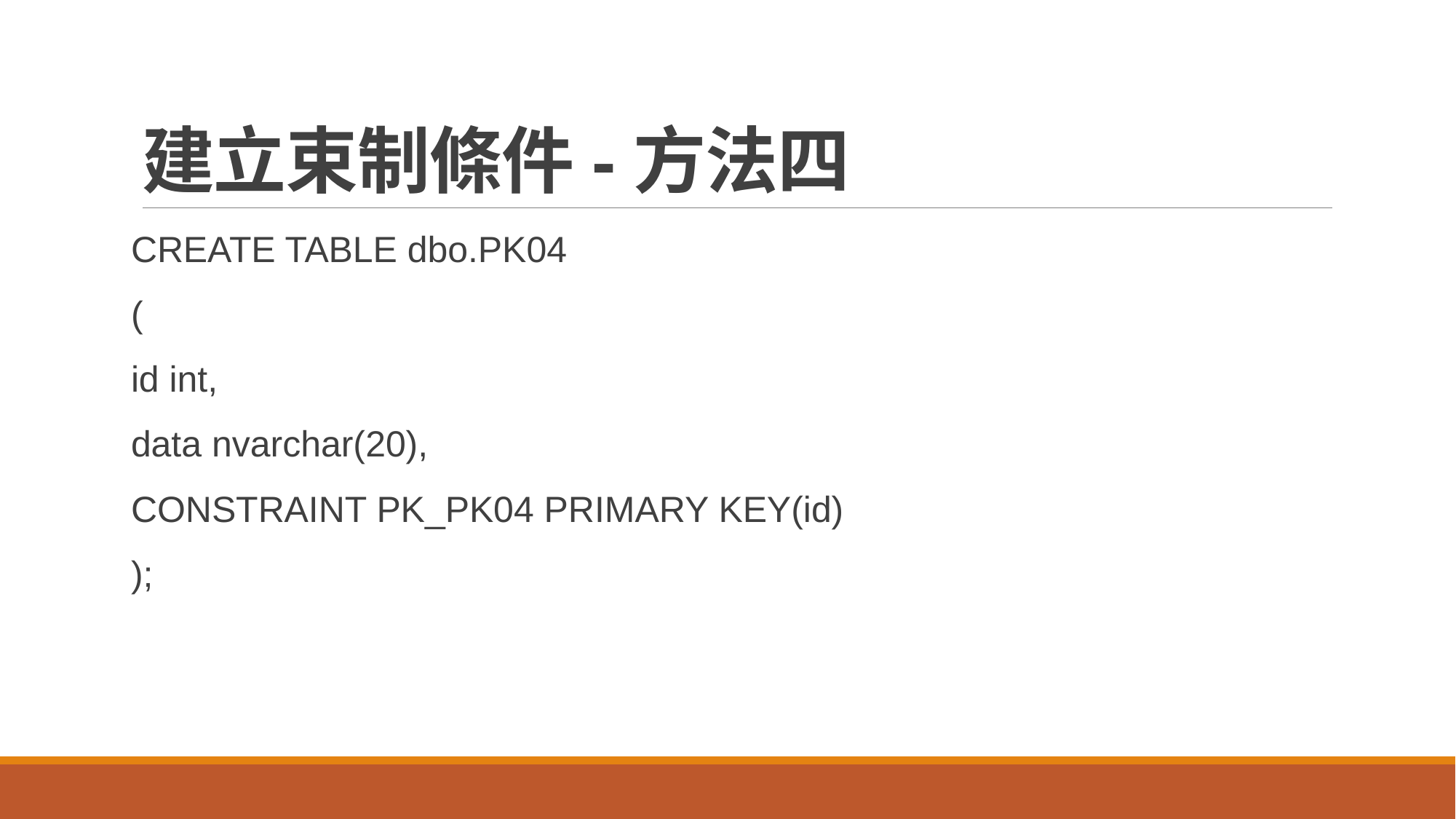

# 建立束制條件-方法四
CREATE TABLE dbo.PK04
(
id int,
data nvarchar(20),
CONSTRAINT PK_PK04 PRIMARY KEY(id)
);